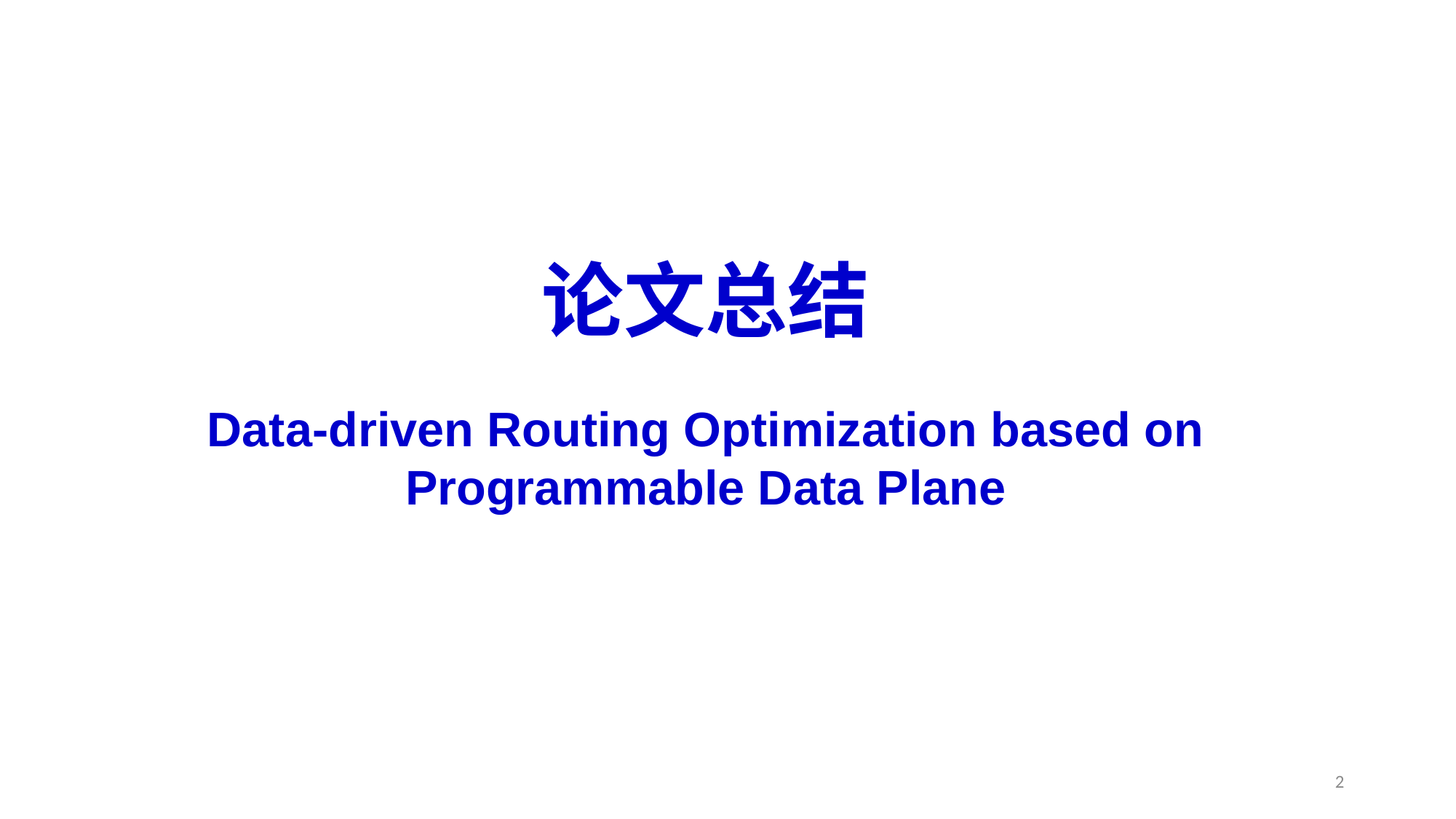

论文总结
Data-driven Routing Optimization based on Programmable Data Plane
2